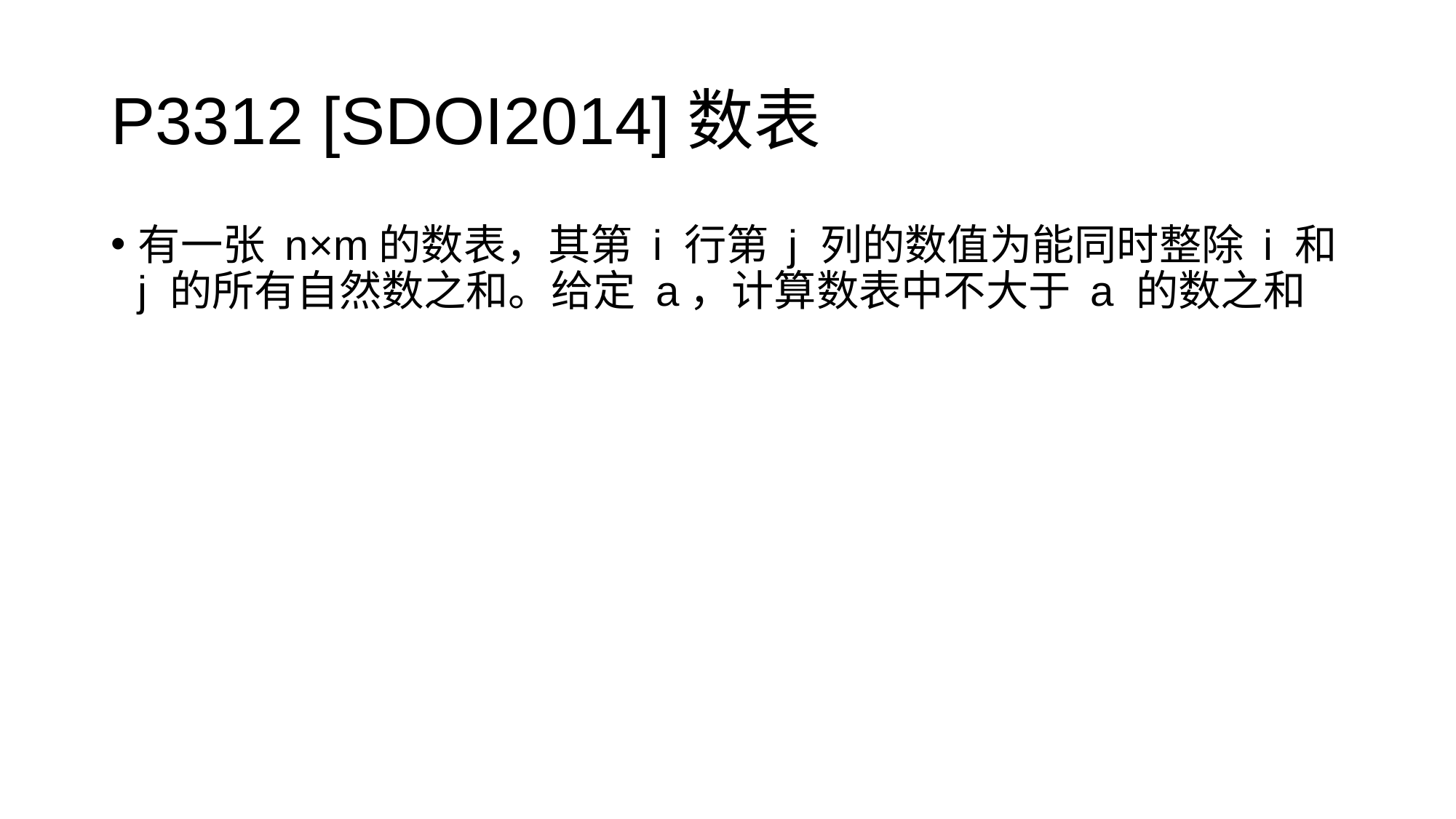

# P3312 [SDOI2014]数表
有一张 n×m的数表，其第 i 行第 j 列的数值为能同时整除 i 和 j 的所有自然数之和。给定 a，计算数表中不大于 a 的数之和